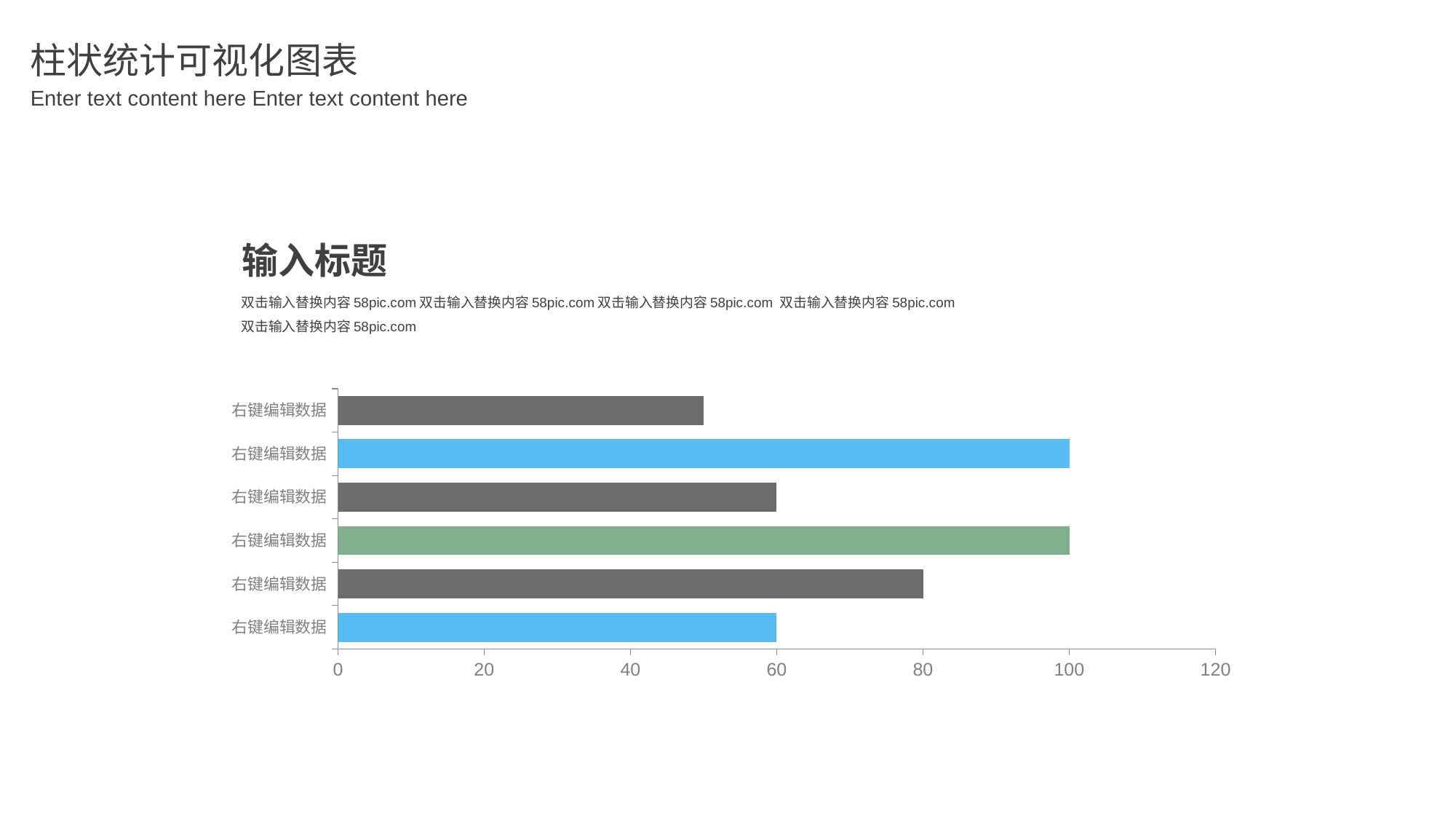

柱状统计可视化图表
Enter text content here Enter text content here
输入标题
双击输入替换内容58pic.com双击输入替换内容58pic.com双击输入替换内容58pic.com 双击输入替换内容58pic.com 双击输入替换内容58pic.com

### Chart

| Category | 系列 1 |
|---|---|
| 右键编辑数据 | 60.0 |
| 右键编辑数据 | 80.0 |
| 右键编辑数据 | 100.0 |
| 右键编辑数据 | 60.0 |
| 右键编辑数据 | 100.0 |
| 右键编辑数据 | 50.0 |